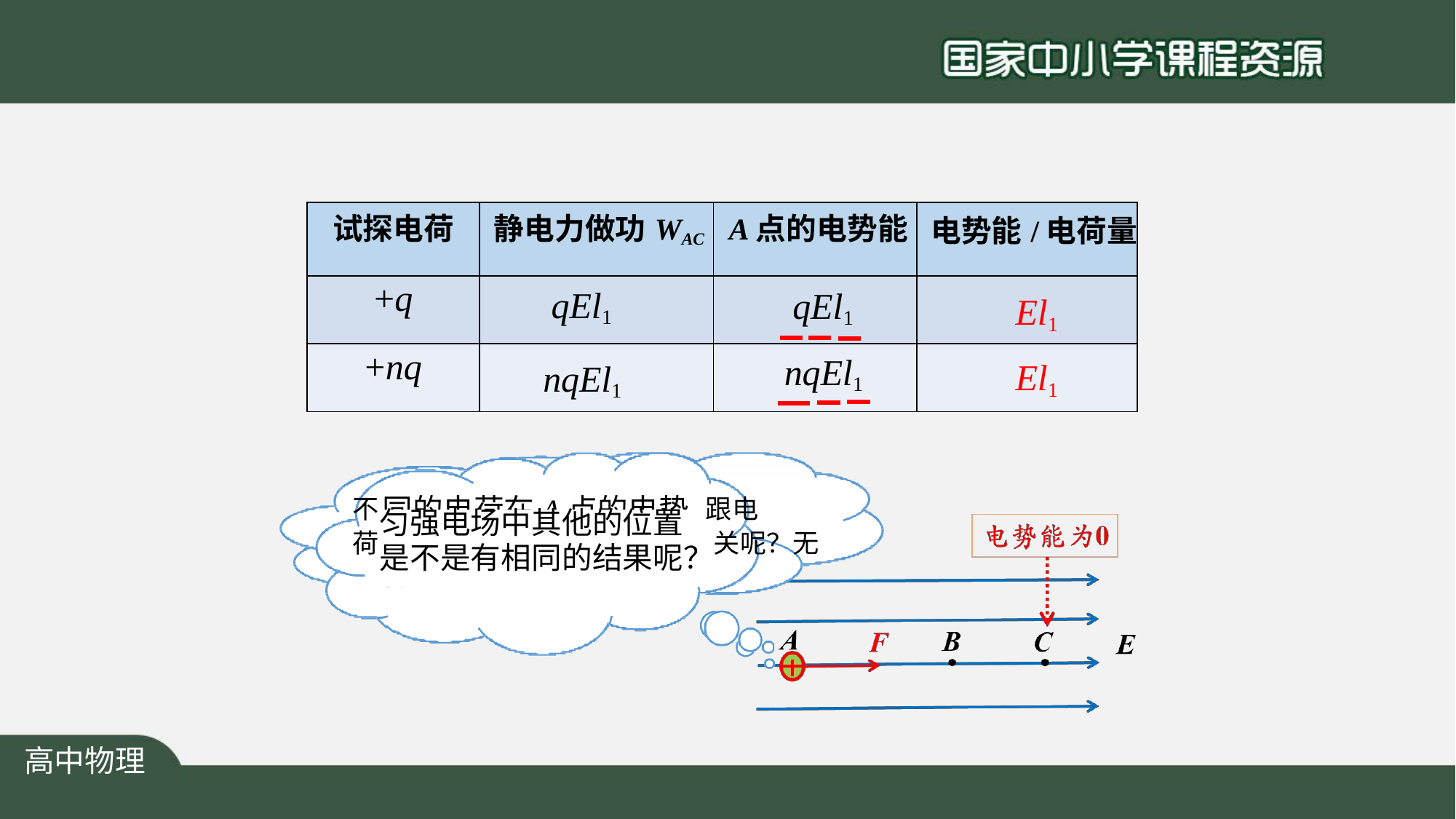

| 试探电荷 | 静电力做功WAC | A点的电势能 | 电势能/电荷量 |
| --- | --- | --- | --- |
| +q | qEl1 | qEl1 | El1 |
| +nq | nqEl1 | nqEl1 | El1 |

同的电荷在A点的电势能 量的比值是不是与电荷
不匀强电场中其他的位置	跟电
荷是不是有相同的结果呢？关呢？无

高中物理